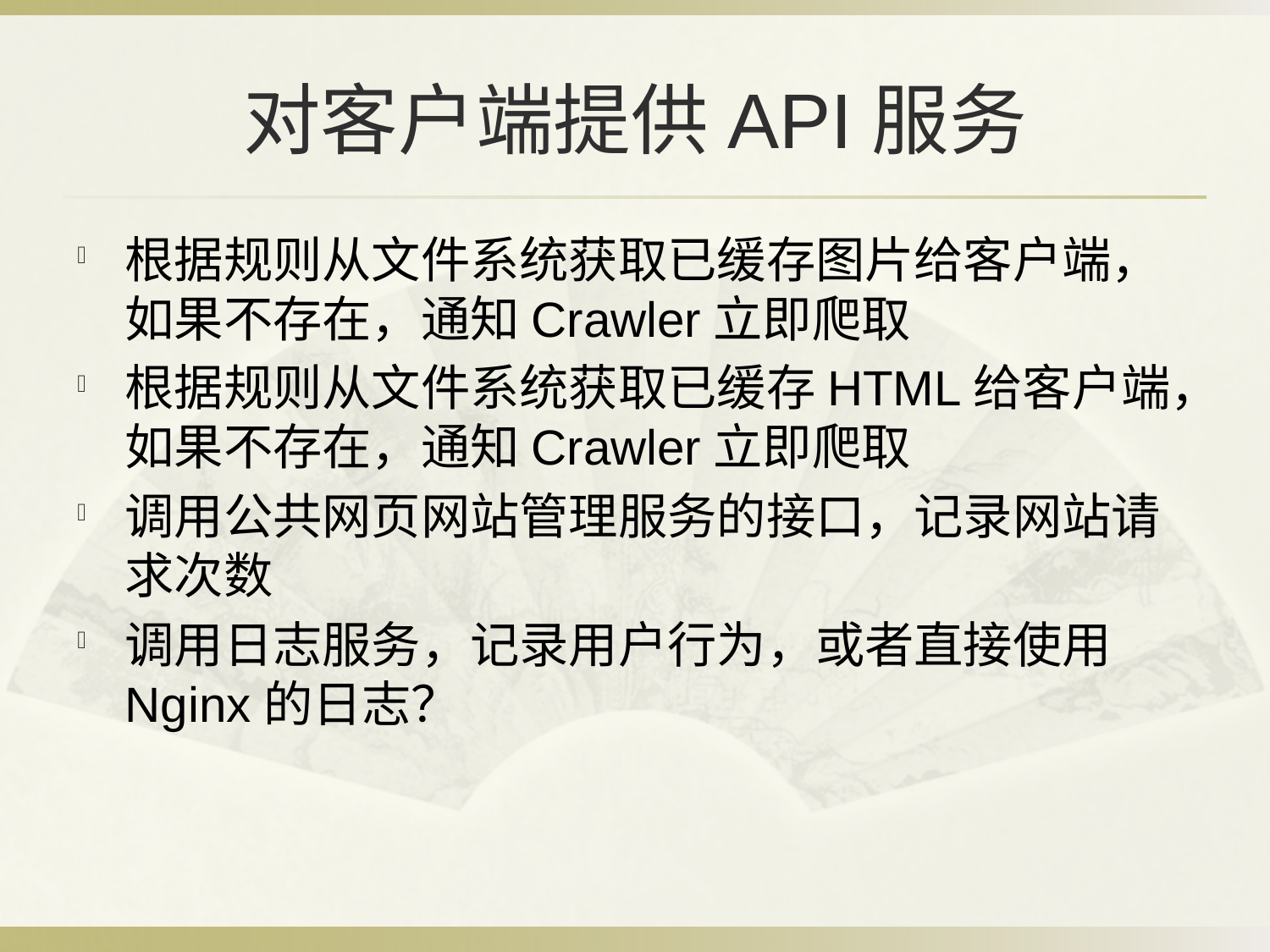

# 对客户端提供API服务
根据规则从文件系统获取已缓存图片给客户端，如果不存在，通知Crawler立即爬取
根据规则从文件系统获取已缓存HTML给客户端，如果不存在，通知Crawler立即爬取
调用公共网页网站管理服务的接口，记录网站请求次数
调用日志服务，记录用户行为，或者直接使用Nginx的日志？